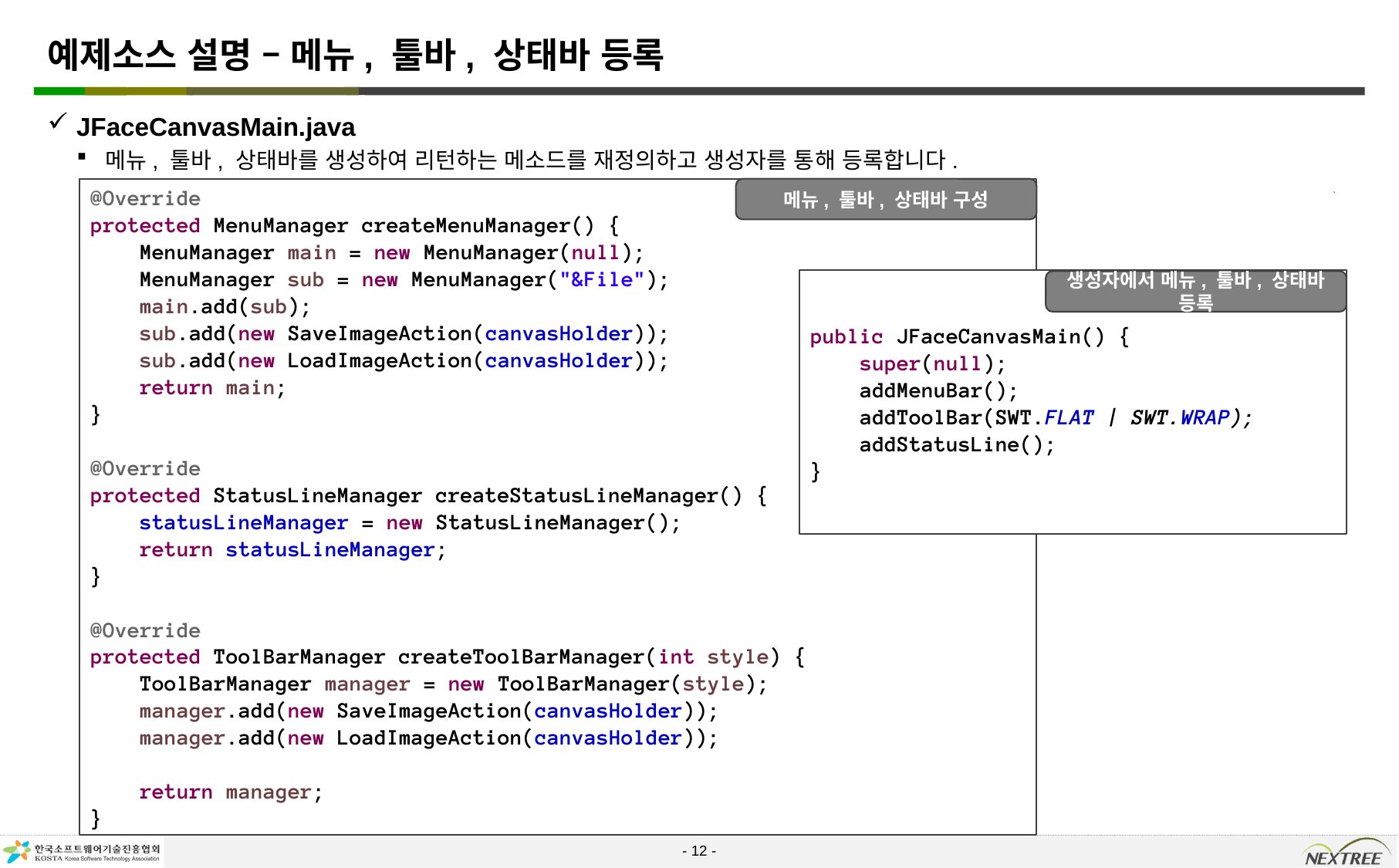

# 예제소스 설명 – 메뉴, 툴바, 상태바 등록
JFaceCanvasMain.java
메뉴, 툴바, 상태바를 생성하여 리턴하는 메소드를 재정의하고 생성자를 통해 등록합니다.

@Override
protected MenuManager createMenuManager() {
    MenuManager main = new MenuManager(null);
    MenuManager sub = new MenuManager("&File");
    main.add(sub);
    sub.add(new SaveImageAction(canvasHolder));
    sub.add(new LoadImageAction(canvasHolder));
    return main;
}

@Override
protected StatusLineManager createStatusLineManager() {
    statusLineManager = new StatusLineManager();
    return statusLineManager;
}

@Override
protected ToolBarManager createToolBarManager(int style) {
    ToolBarManager manager = new ToolBarManager(style);
    manager.add(new SaveImageAction(canvasHolder));
    manager.add(new LoadImageAction(canvasHolder));

    return manager;
}
메뉴, 툴바, 상태바 구성
public JFaceCanvasMain() {
    super(null);
    addMenuBar();
    addToolBar(SWT.FLAT | SWT.WRAP);
    addStatusLine();
}
생성자에서 메뉴, 툴바, 상태바 등록